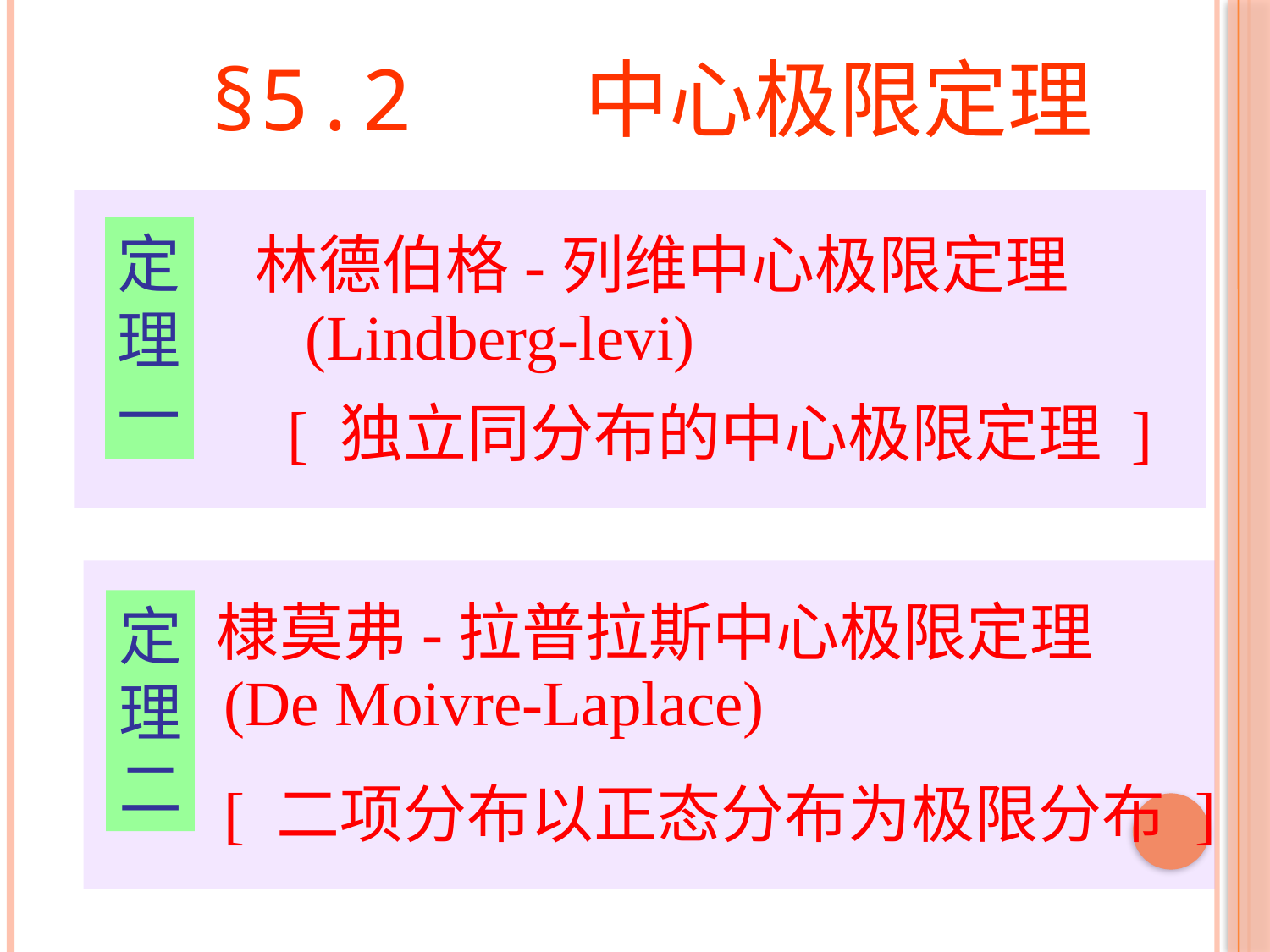

§5.2   中心极限定理

定
理
一
林德伯格-列维中心极限定理
(Lindberg-levi)
[ 独立同分布的中心极限定理 ]

棣莫弗-拉普拉斯中心极限定理
定
理
二
(De Moivre-Laplace)
[ 二项分布以正态分布为极限分布 ]